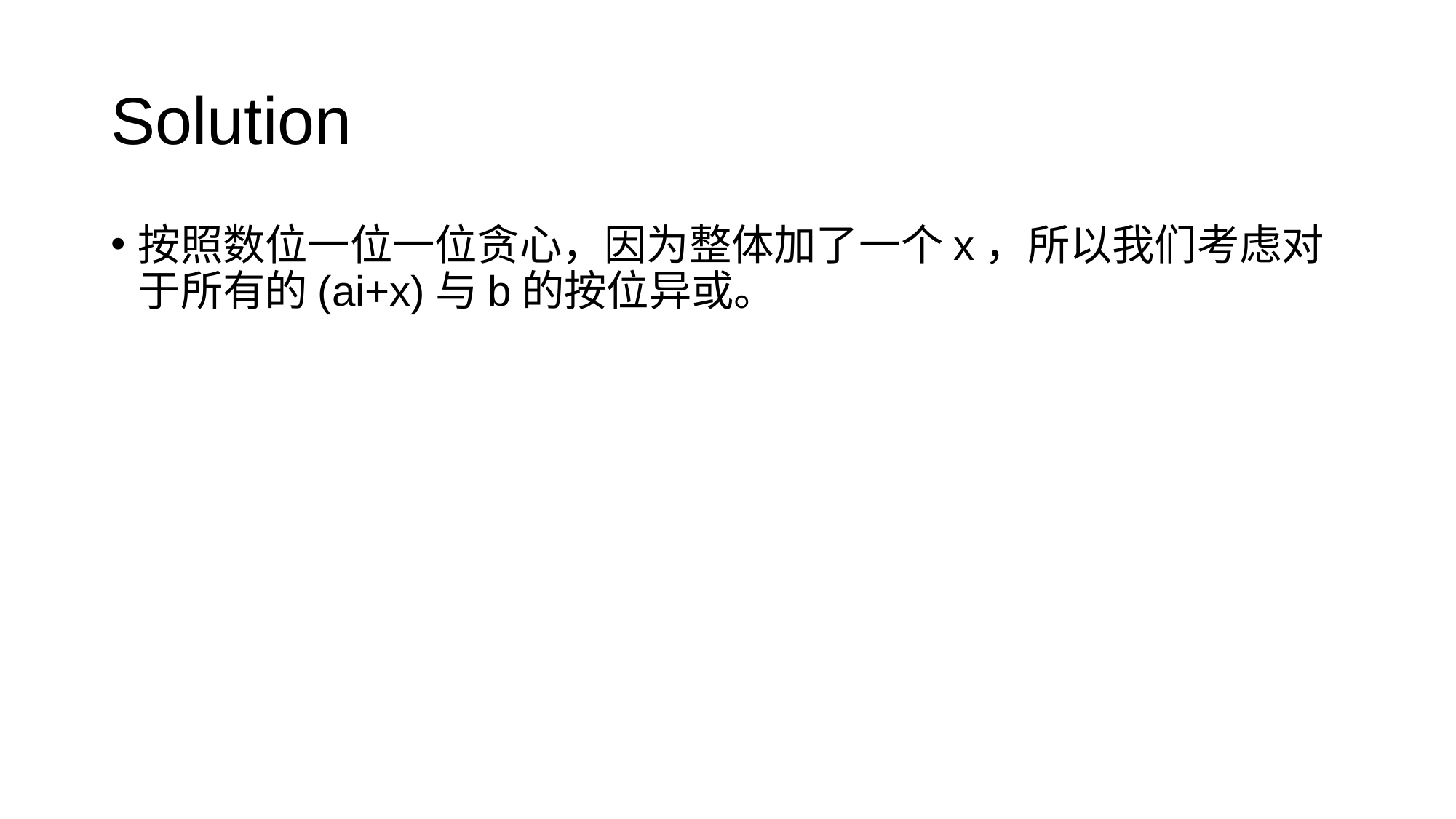

# Solution
按照数位一位一位贪心，因为整体加了一个x，所以我们考虑对于所有的(ai+x)与b的按位异或。